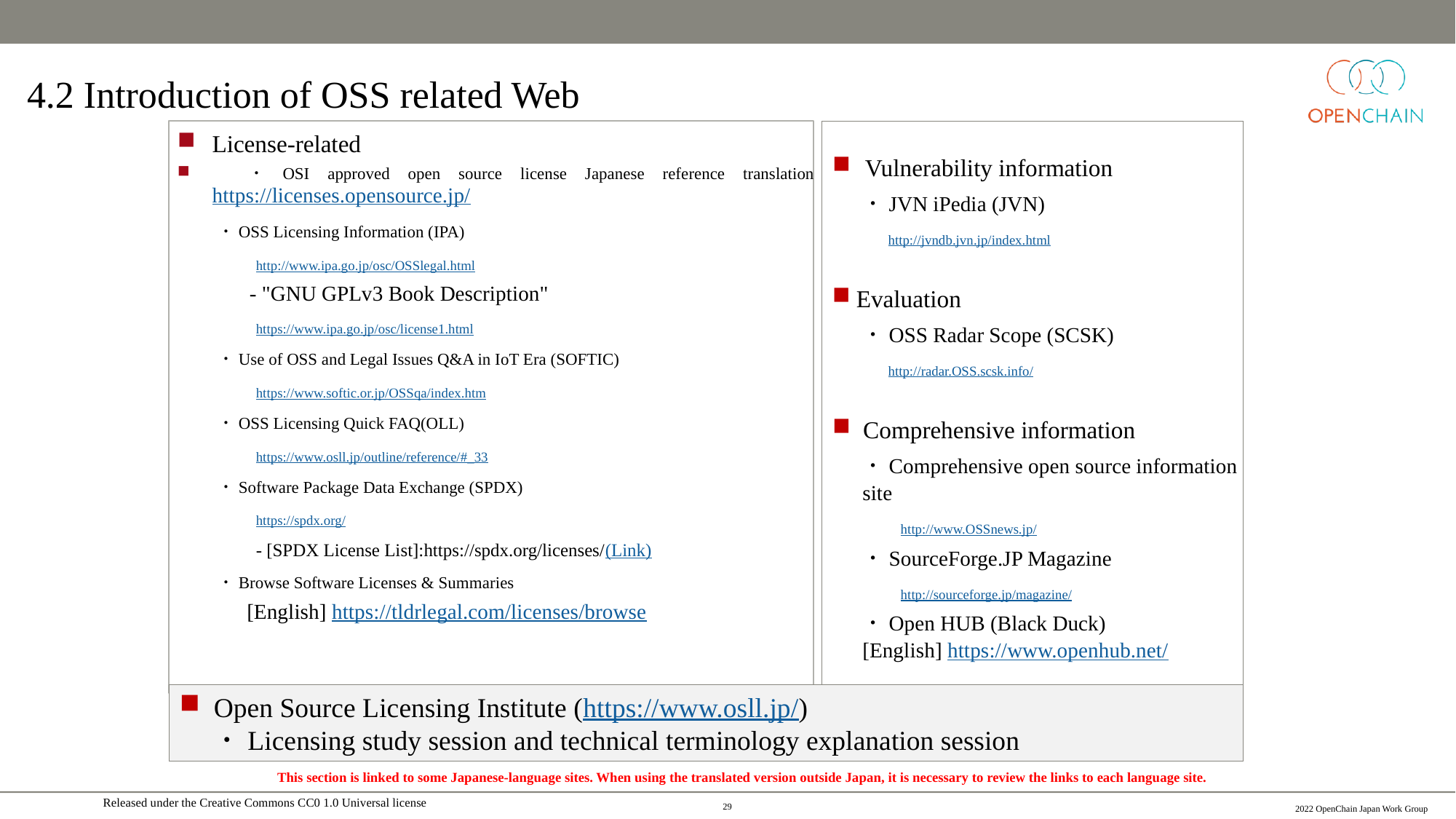

# 4.2 Introduction of OSS related Web

Vulnerability information
・JVN iPedia (JVN)
http://jvndb.jvn.jp/index.html

Evaluation
・OSS Radar Scope (SCSK)
http://radar.OSS.scsk.info/

Comprehensive information
・Comprehensive open source information site
http://www.OSSnews.jp/
・SourceForge.JP Magazine
http://sourceforge.jp/magazine/
・Open HUB (Black Duck)
[English] https://www.openhub.net/

License-related
 ・OSI approved open source license Japanese reference translation
https://licenses.opensource.jp/
・OSS Licensing Information (IPA)
http://www.ipa.go.jp/osc/OSSlegal.html
　 - "GNU GPLv3 Book Description"
https://www.ipa.go.jp/osc/license1.html
・Use of OSS and Legal Issues Q&A in IoT Era (SOFTIC)
https://www.softic.or.jp/OSSqa/index.htm
・OSS Licensing Quick FAQ(OLL)
https://www.osll.jp/outline/reference/#_33
・Software Package Data Exchange (SPDX)
https://spdx.org/
- [SPDX License List]:https://spdx.org/licenses/(Link)
・Browse Software Licenses & Summaries
[English] https://tldrlegal.com/licenses/browse
Open Source Licensing Institute (https://www.osll.jp/)
・Licensing study session and technical terminology explanation session
This section is linked to some Japanese-language sites. When using the translated version outside Japan, it is necessary to review the links to each language site.
29